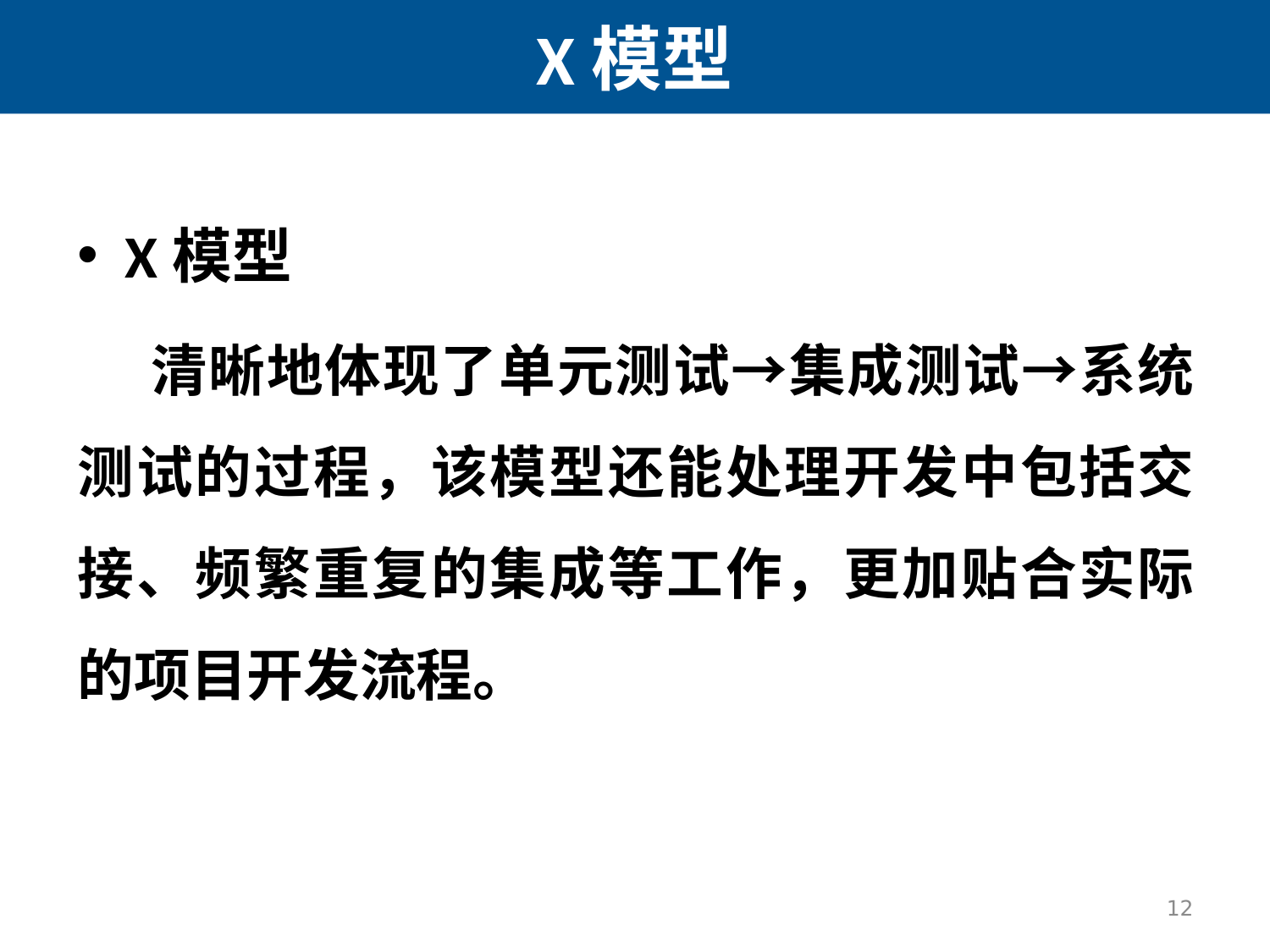

# X模型
X模型
    清晰地体现了单元测试→集成测试→系统测试的过程，该模型还能处理开发中包括交接、频繁重复的集成等工作，更加贴合实际的项目开发流程。
12